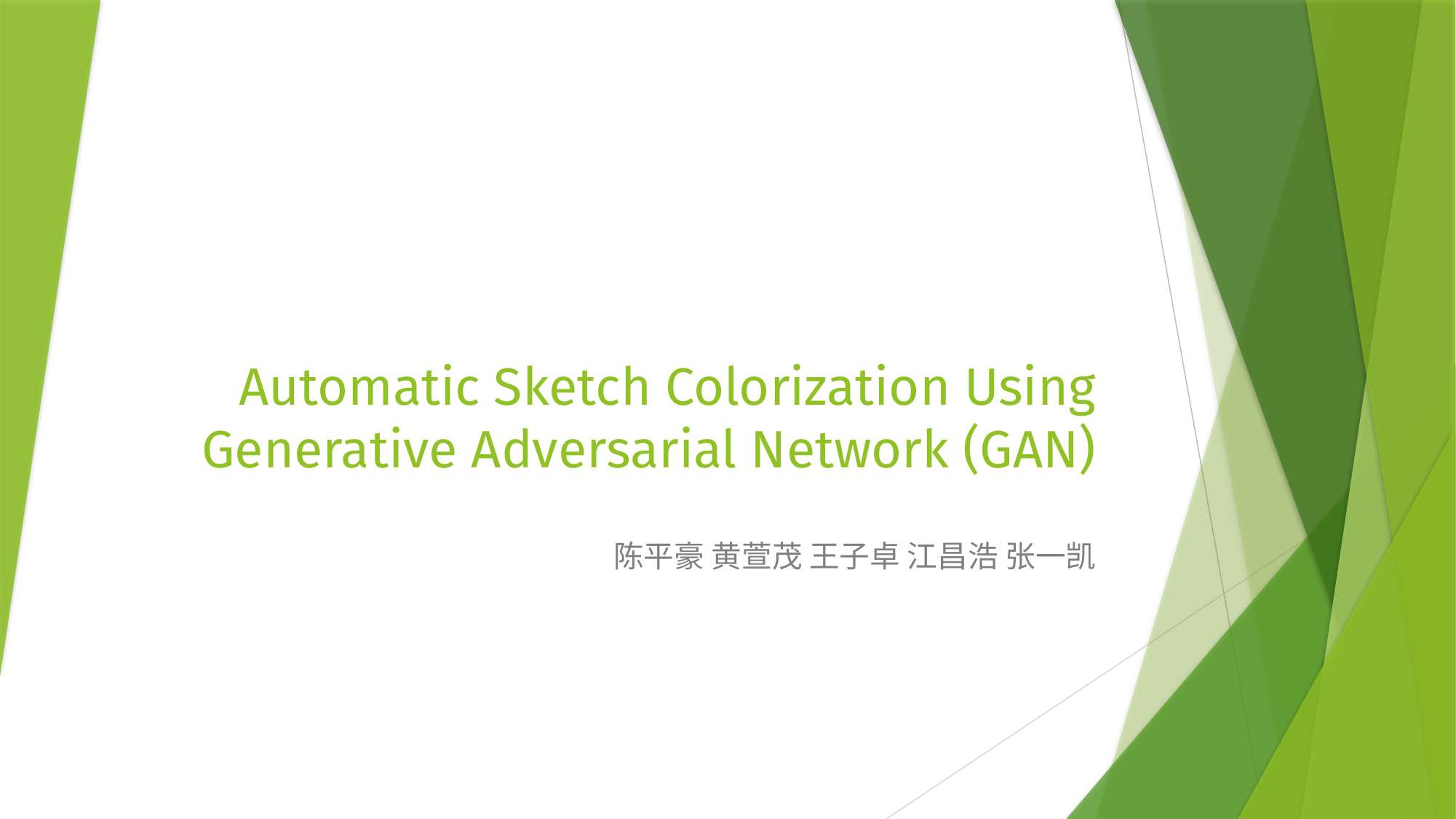

# Automatic Sketch Colorization Using Generative Adversarial Network (GAN)

陈平豪 黄萱茂 王子卓 江昌浩 张一凯